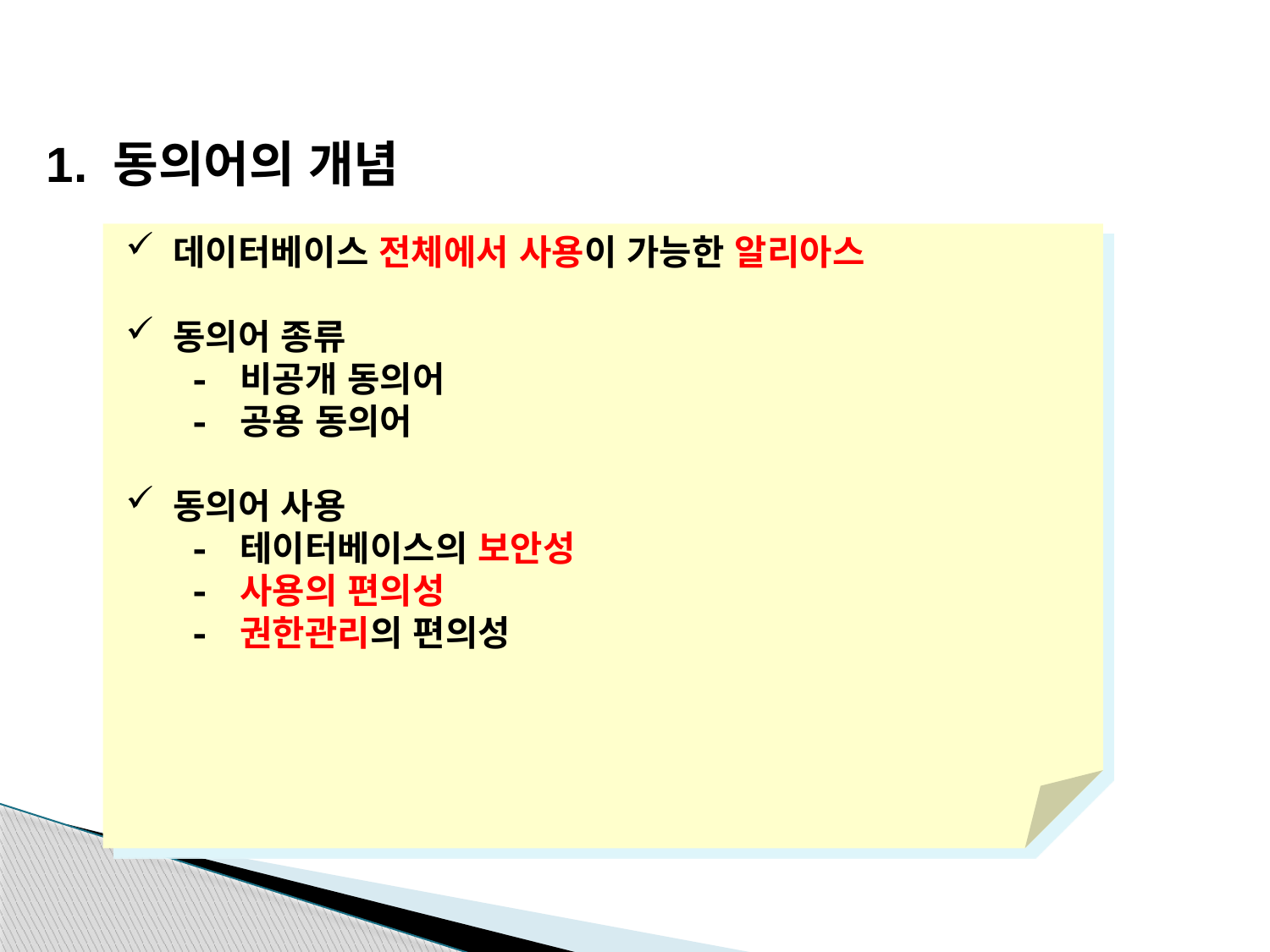

1. 동의어의 개념
데이터베이스 전체에서 사용이 가능한 알리아스

동의어 종류
   - 비공개 동의어
   - 공용 동의어

동의어 사용
   - 테이터베이스의 보안성
   - 사용의 편의성
   - 권한관리의 편의성